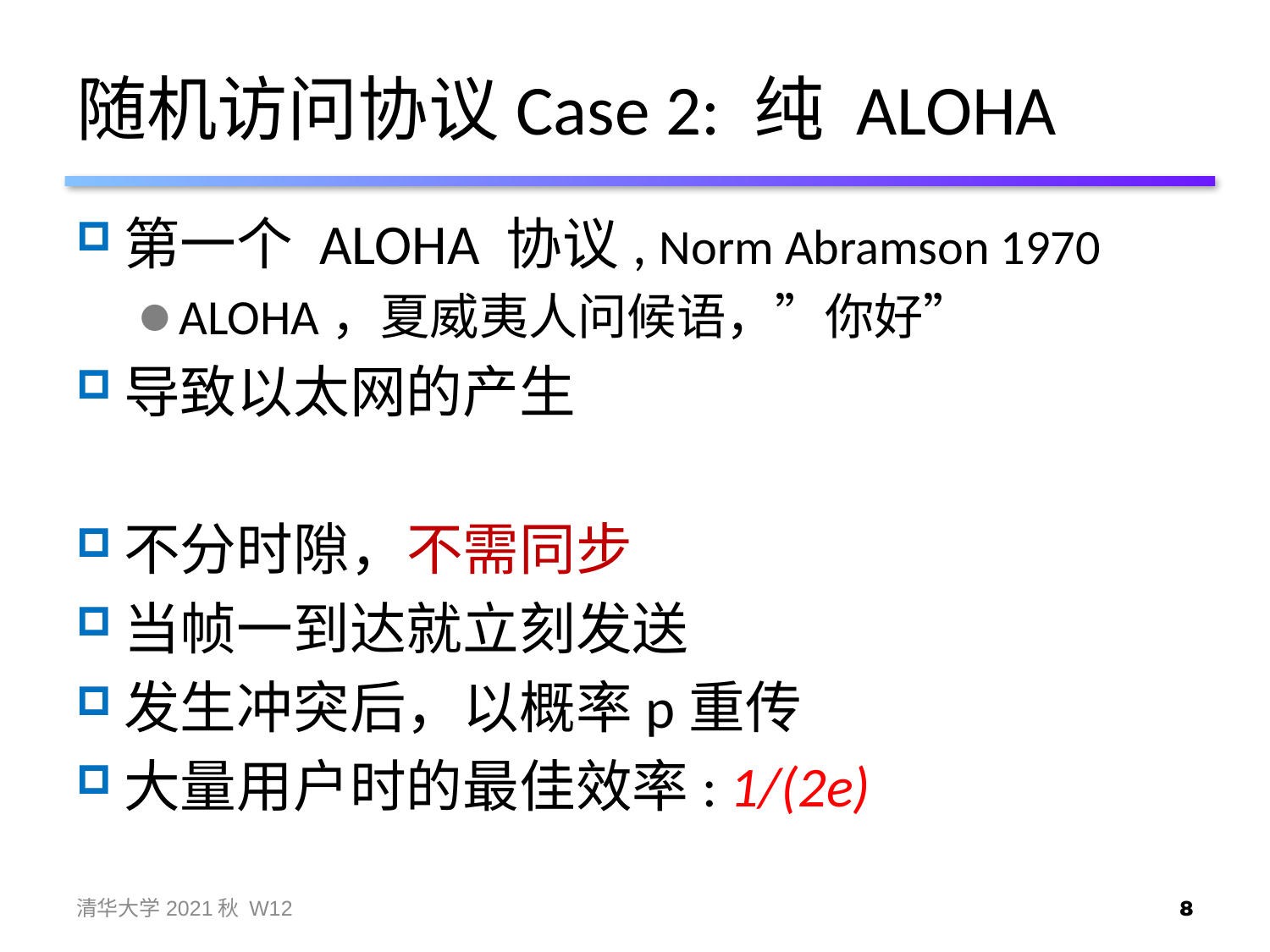

# 随机访问协议Case 2: 纯 ALOHA
第一个 ALOHA 协议, Norm Abramson 1970
ALOHA，夏威夷人问候语，”你好”
导致以太网的产生

不分时隙，不需同步
当帧一到达就立刻发送
发生冲突后，以概率p重传
大量用户时的最佳效率: 1/(2e)
清华大学2021秋 W12
8